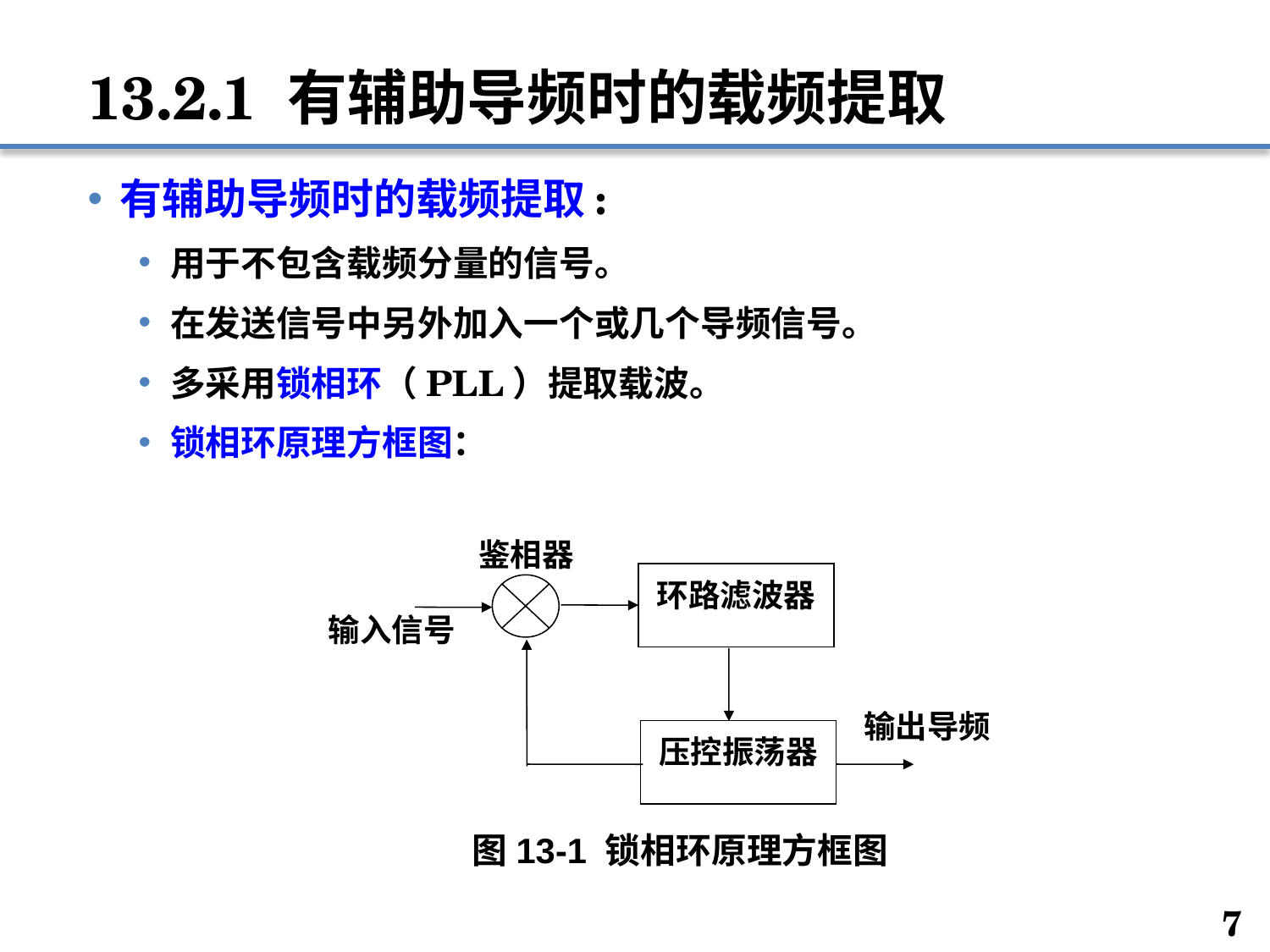

# 13.2.1 有辅助导频时的载频提取
有辅助导频时的载频提取:
用于不包含载频分量的信号。
在发送信号中另外加入一个或几个导频信号。
多采用锁相环（PLL）提取载波。
锁相环原理方框图：

鉴相器
环路滤波器

输入信号

输出导频
压控振荡器

图13-1 锁相环原理方框图
7